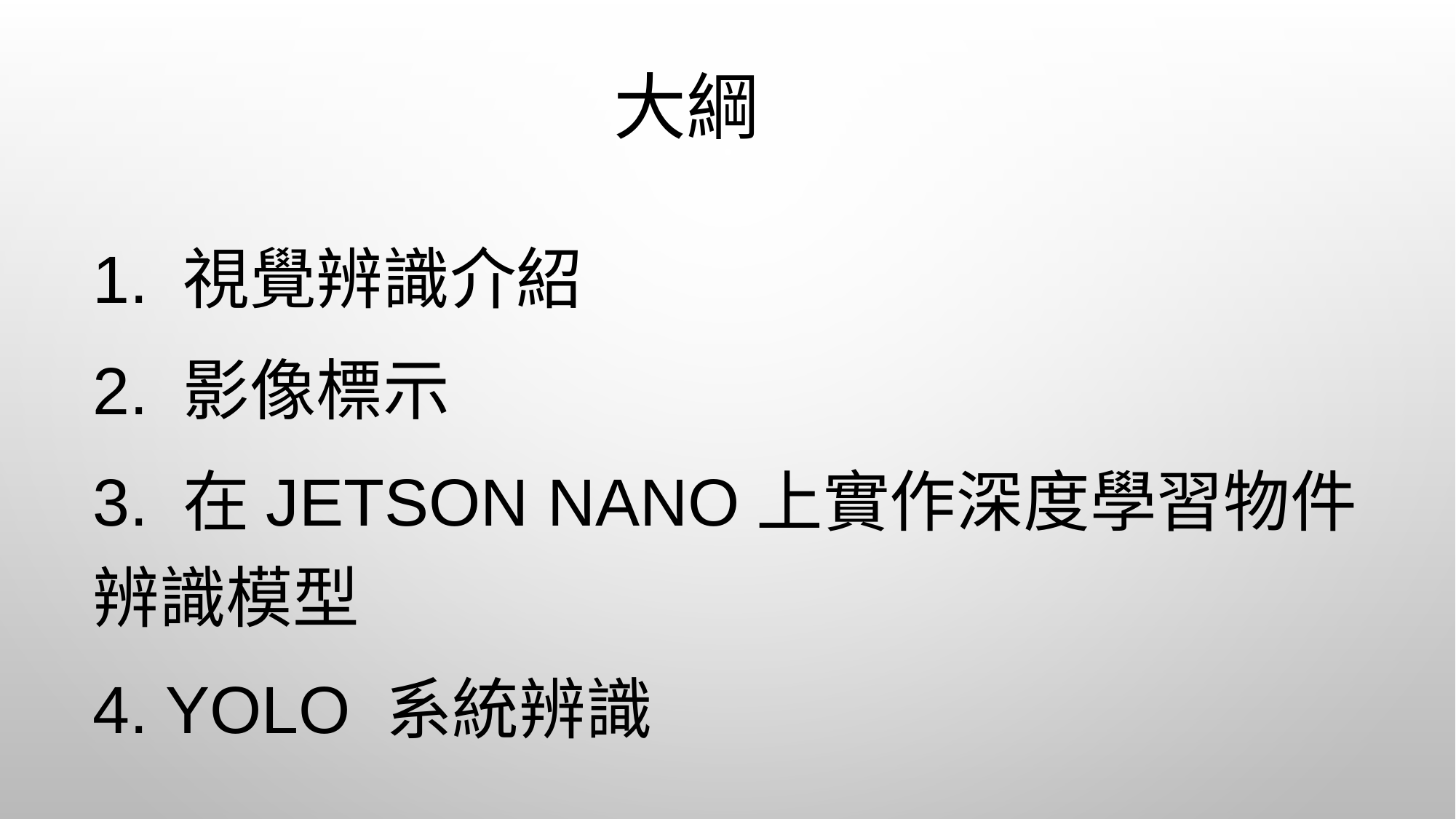

# 大綱
1. 視覺辨識介紹
2. 影像標示
3. 在Jetson Nano上實作深度學習物件辨識模型
4. YOLO 系統辨識